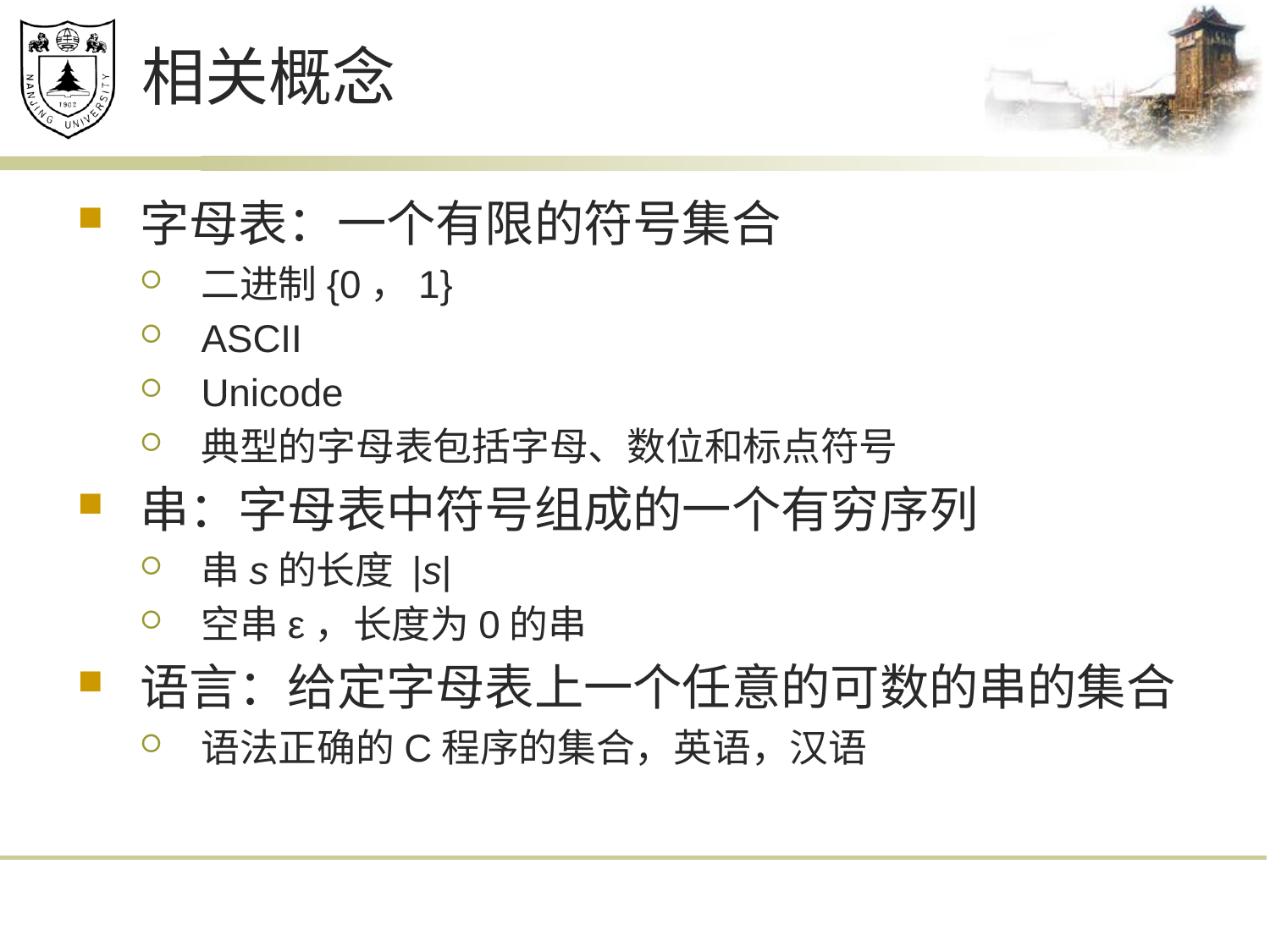

# 相关概念
字母表：一个有限的符号集合
二进制{0，1}
ASCII
Unicode
典型的字母表包括字母、数位和标点符号
串：字母表中符号组成的一个有穷序列
串s的长度 |s|
空串ε，长度为0的串
语言：给定字母表上一个任意的可数的串的集合
语法正确的C程序的集合，英语，汉语